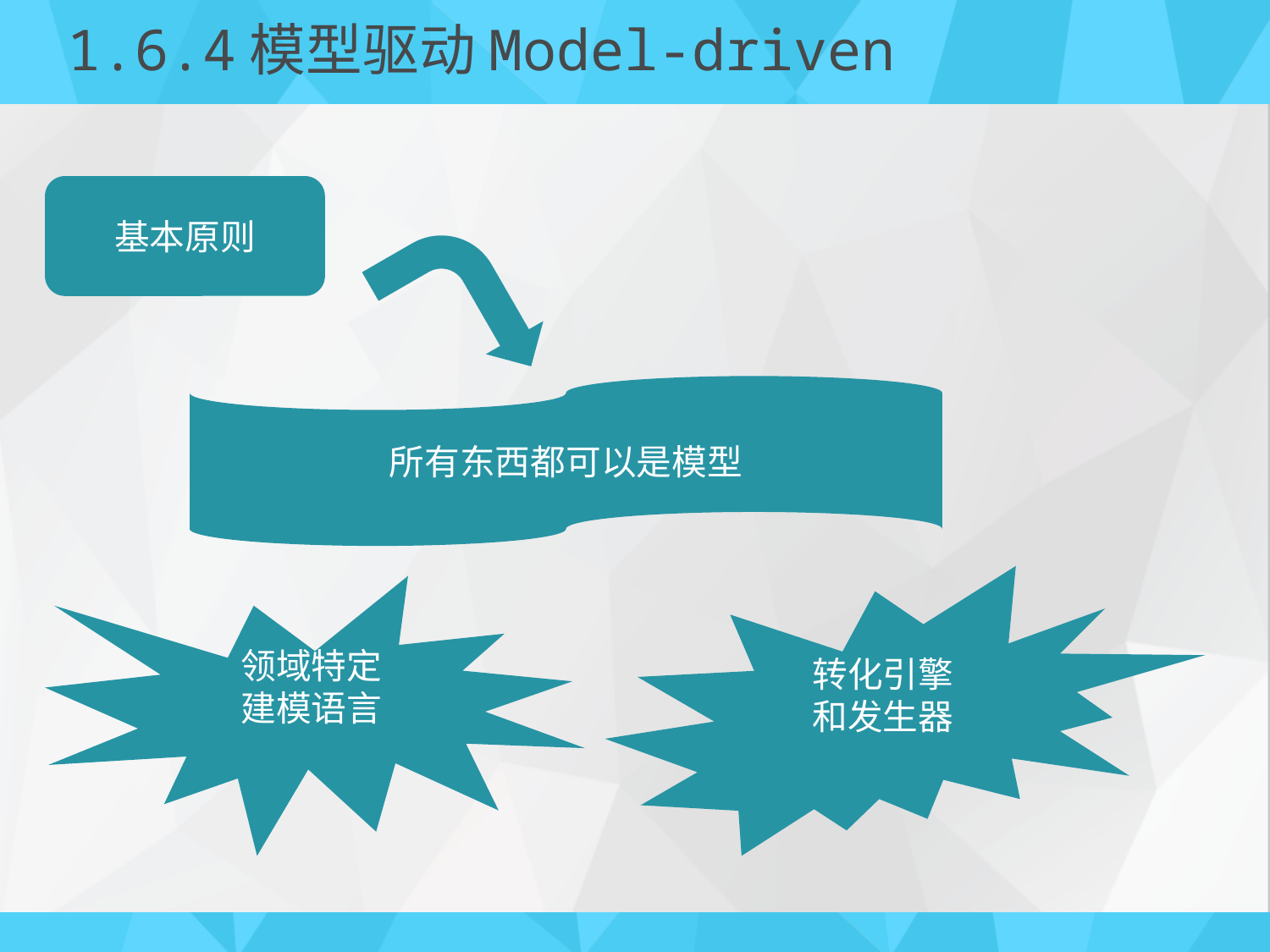

# 1.6.4模型驱动Model-driven
基本原则

所有东西都可以是模型
转化引擎
和发生器

领域特定
建模语言